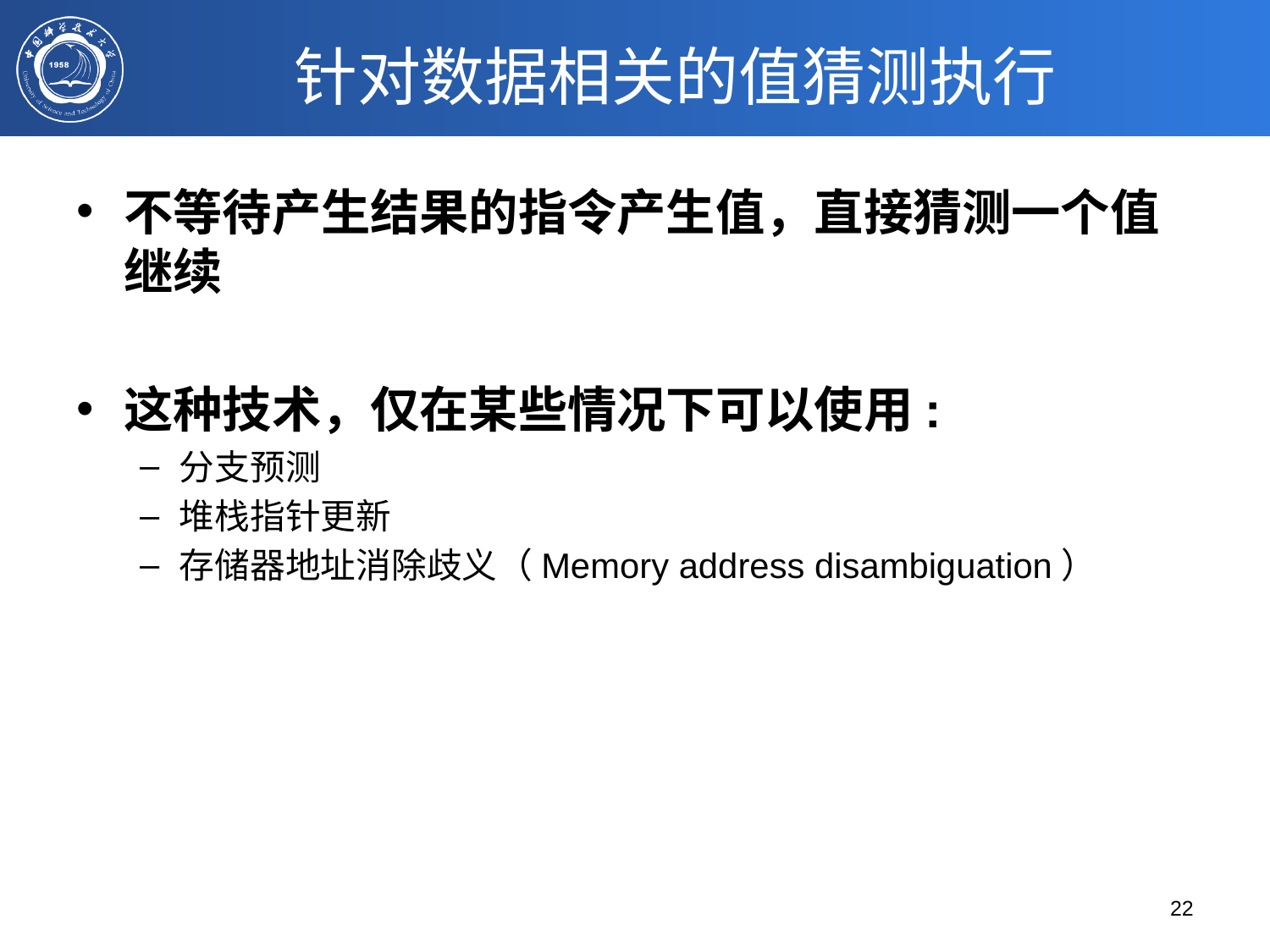

# 针对数据相关的值猜测执行
不等待产生结果的指令产生值，直接猜测一个值继续

这种技术，仅在某些情况下可以使用:
分支预测
堆栈指针更新
存储器地址消除歧义（Memory address disambiguation）
22